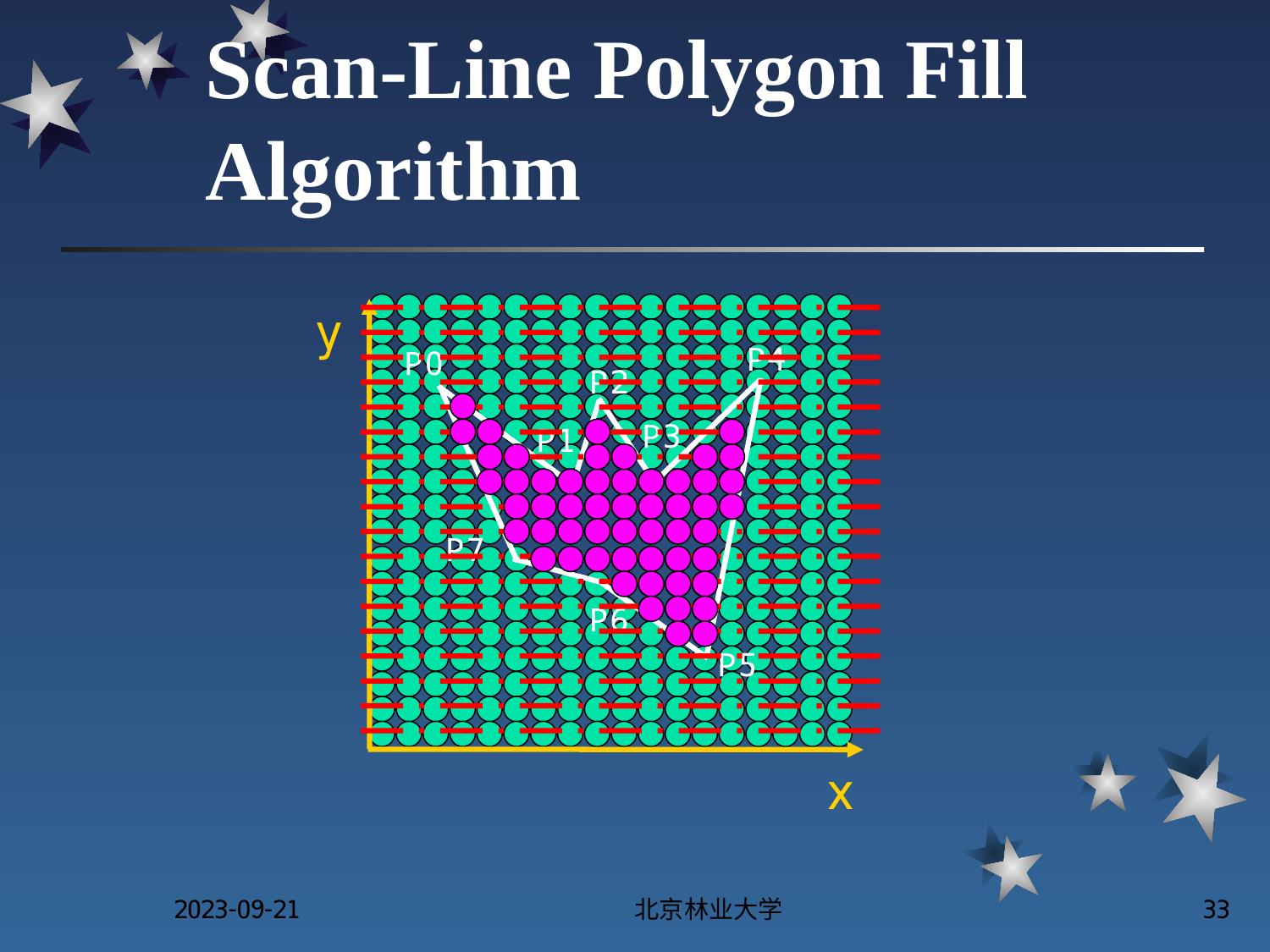

# Scan-Line Polygon Fill Algorithm

y

x

P4
P0
P2

P3
P1

P7

P6

P5

2023-09-21
北京林业大学
33